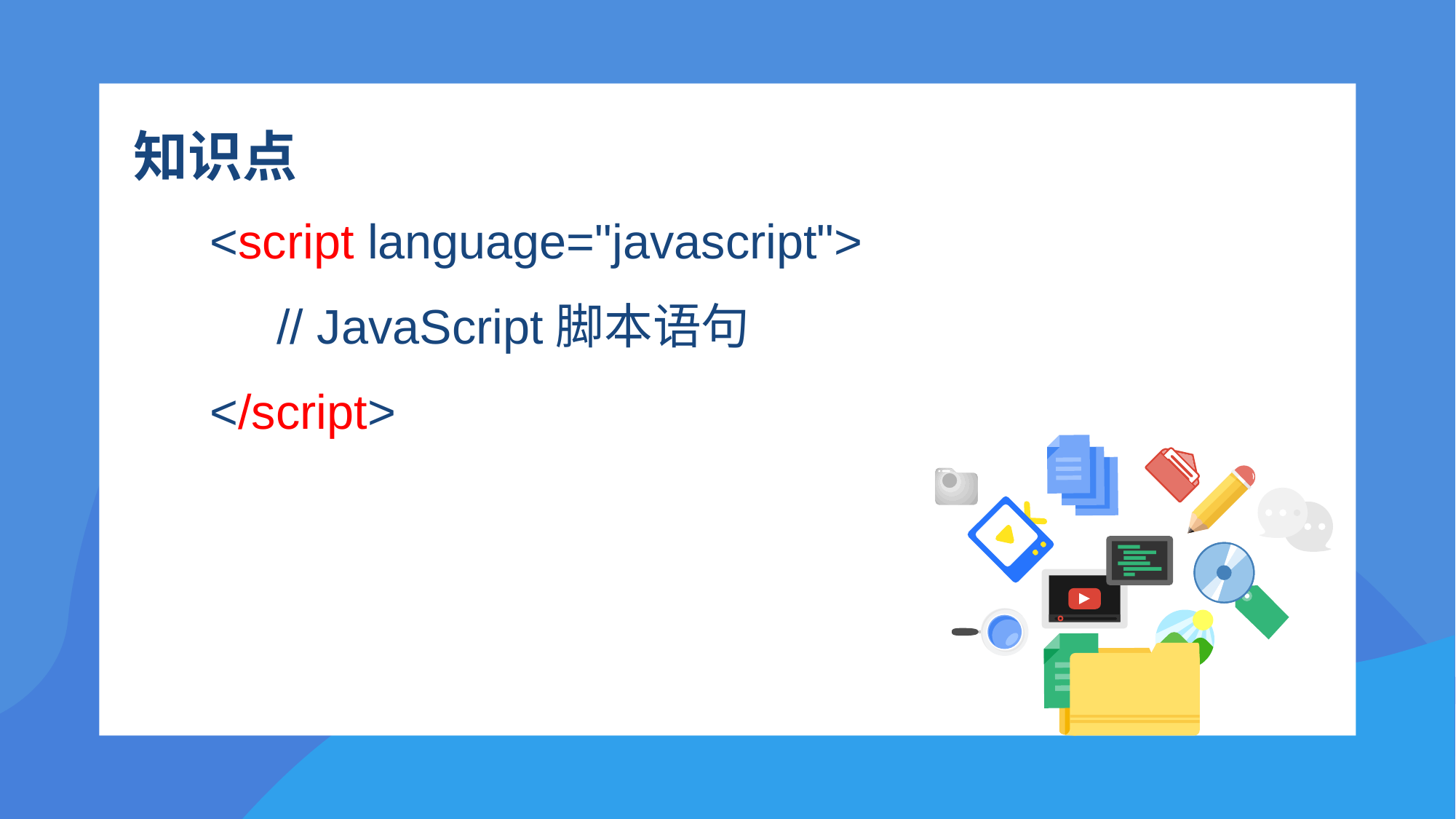

# 知识点
<script language="javascript">
     // JavaScript脚本语句
</script>